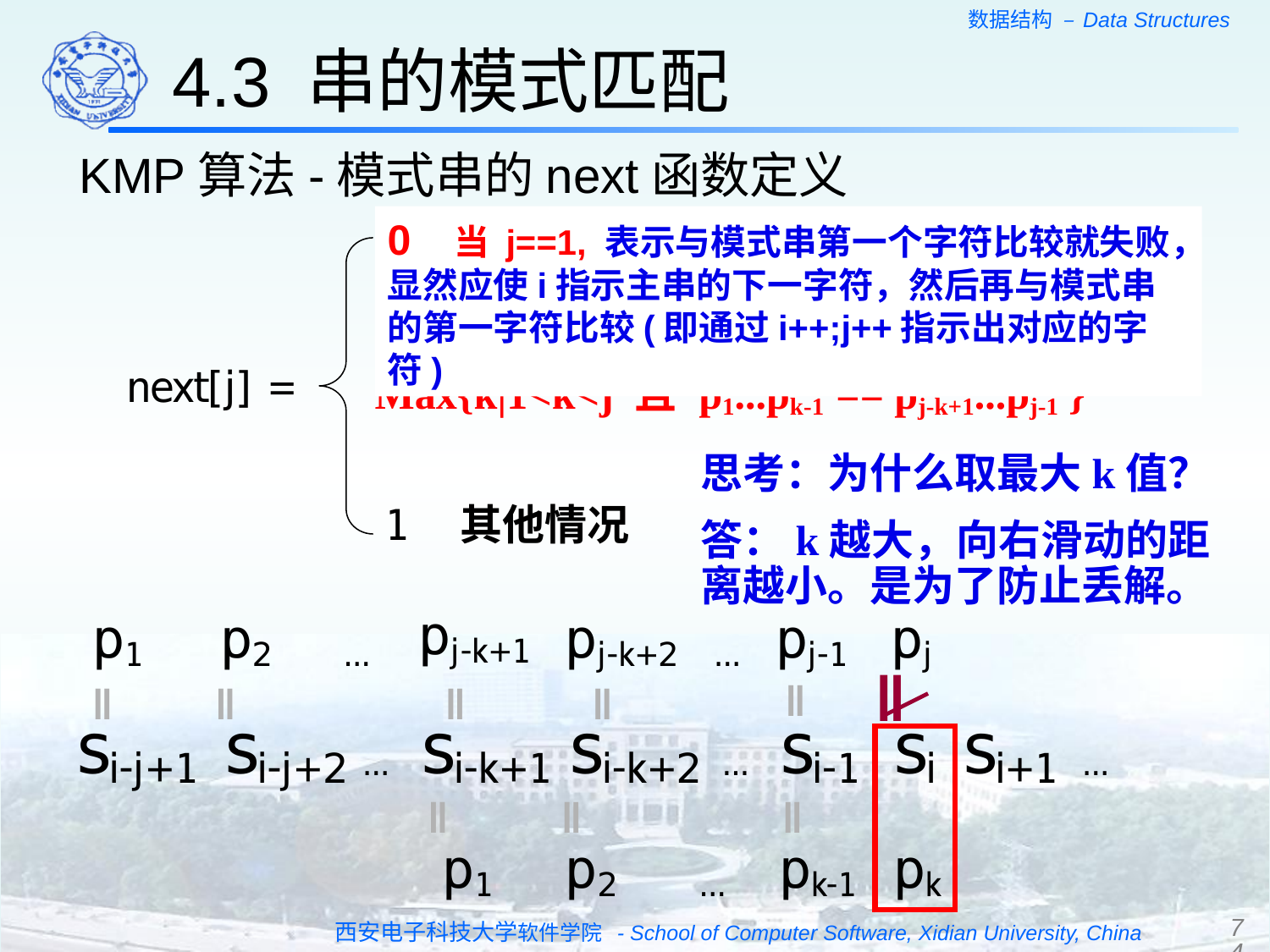

4.3 串的模式匹配
 KMP算法-模式串的next函数定义

0（j==1时）

next[j] =
Max{k|1<k<j 且'p1...pk-1'=='pj-k+1...pj-1'}
1   其他情况
0    当 j==1, 表示与模式串第一个字符比较就失败，显然应使i指示主串的下一字符，然后再与模式串的第一字符比较(即通过i++;j++指示出对应的字符)
思考：为什么取最大k值？
答：k越大，向右滑动的距离越小。是为了防止丢解。
pj-k+1
p1
p2
…
pj-k+2
…
pj-1
pj
‖

‖
‖
‖
‖
‖
si-j+1
si-j+2
…
si-k+1
si-k+2
…
si-1
si
si+1
…

‖
‖
‖
p1
p2
…
pk-1
pk
74